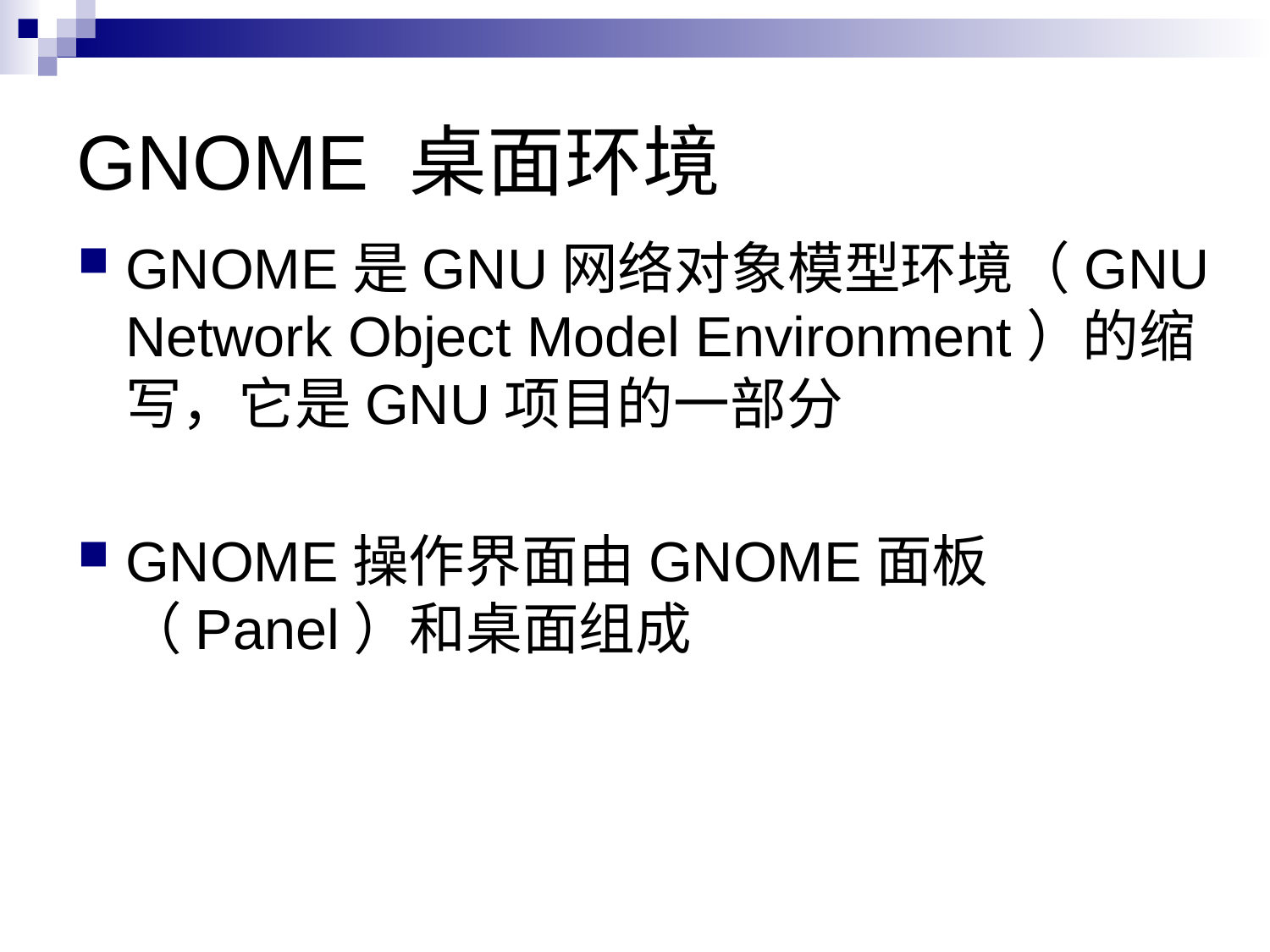

# GNOME 桌面环境
GNOME是GNU网络对象模型环境（GNU Network Object Model Environment）的缩写，它是GNU项目的一部分

GNOME操作界面由GNOME面板（Panel）和桌面组成